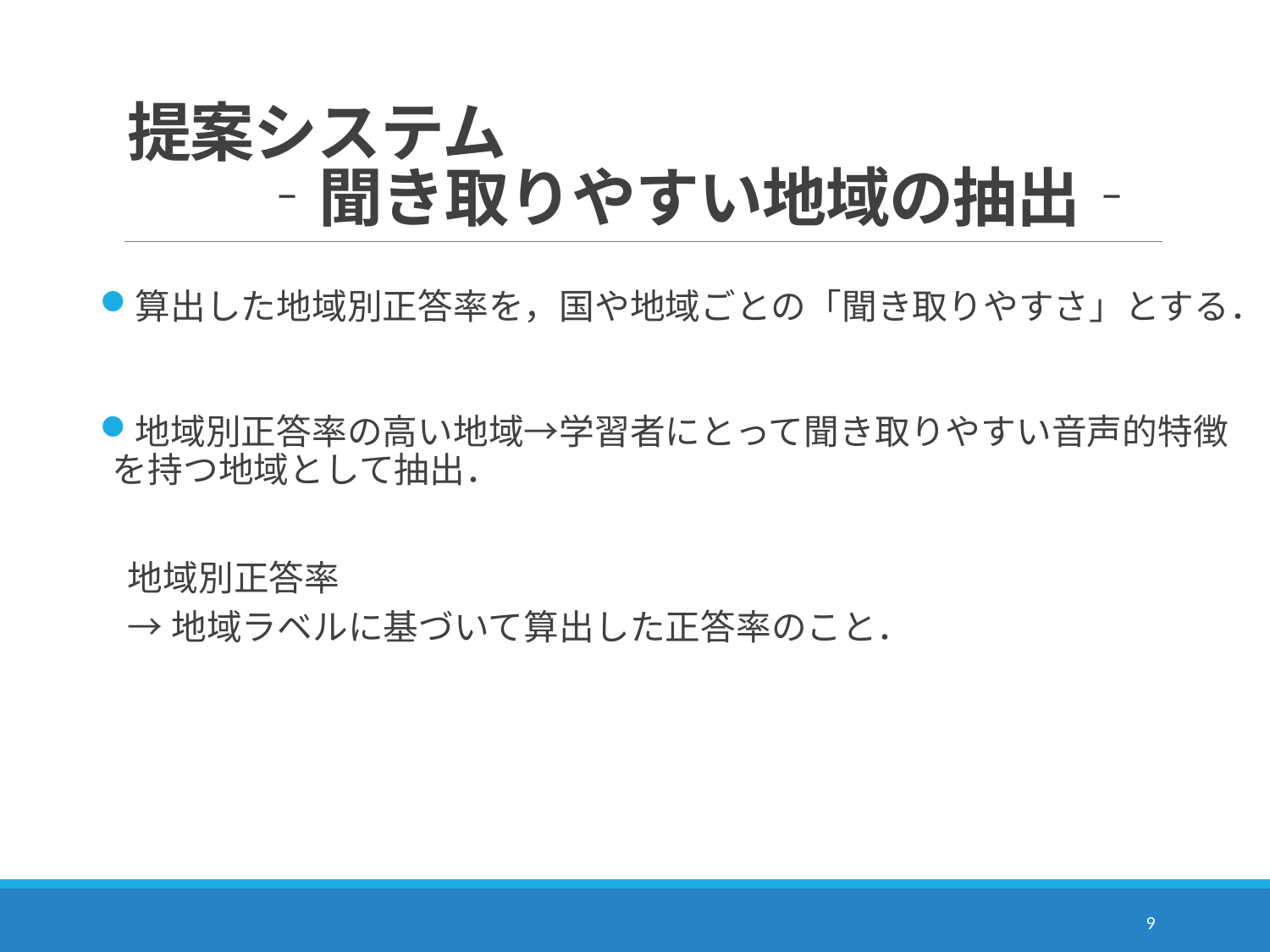

# 提案システム　　　　　　　　　　　　‐聞き取りやすい地域の抽出‐
算出した地域別正答率を，国や地域ごとの「聞き取りやすさ」とする．

地域別正答率の高い地域→学習者にとって聞き取りやすい音声的特徴を持つ地域として抽出．

地域別正答率
→地域ラベルに基づいて算出した正答率のこと．

9